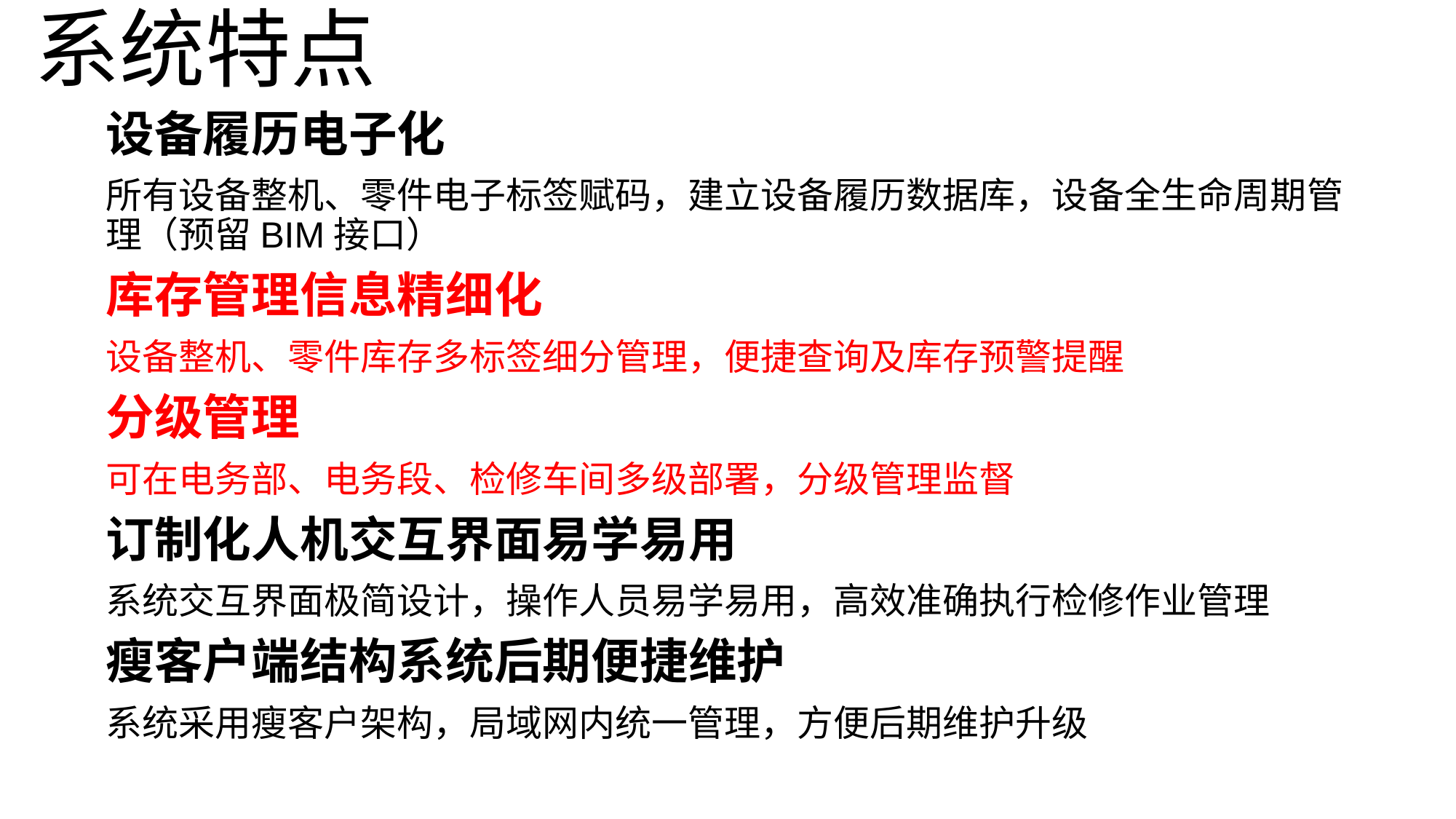

# 系统特点
设备履历电子化
所有设备整机、零件电子标签赋码，建立设备履历数据库，设备全生命周期管理（预留BIM接口）
库存管理信息精细化
设备整机、零件库存多标签细分管理，便捷查询及库存预警提醒
分级管理
可在电务部、电务段、检修车间多级部署，分级管理监督
订制化人机交互界面易学易用
系统交互界面极简设计，操作人员易学易用，高效准确执行检修作业管理
瘦客户端结构系统后期便捷维护
系统采用瘦客户架构，局域网内统一管理，方便后期维护升级